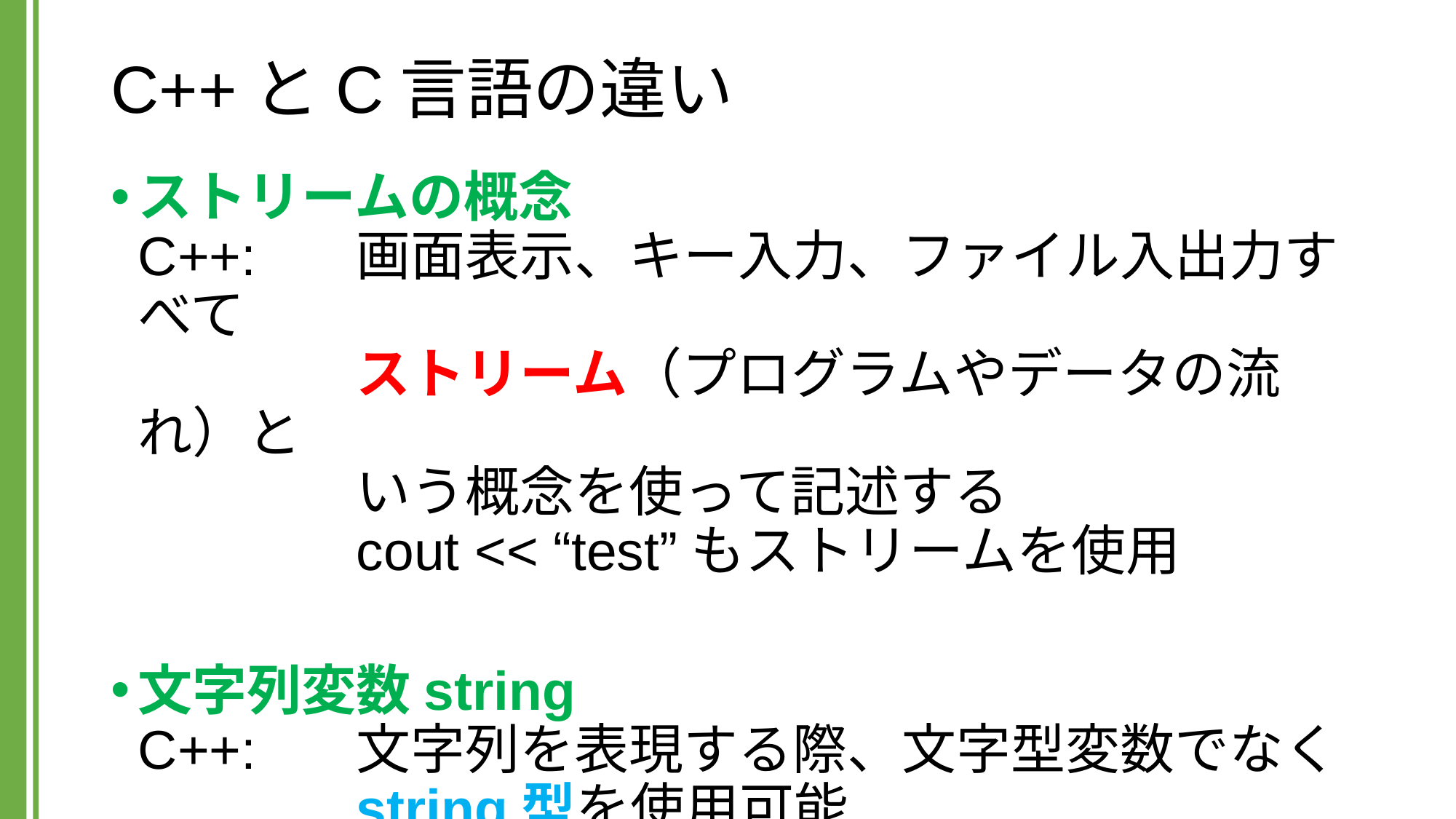

# C++とC言語の違い
ストリームの概念
C++:	画面表示、キー入力、ファイル入出力すべて
		ストリーム（プログラムやデータの流れ）と
		いう概念を使って記述する
		cout << “test”もストリームを使用
文字列変数string
C++:	文字列を表現する際、文字型変数でなく
		string型を使用可能